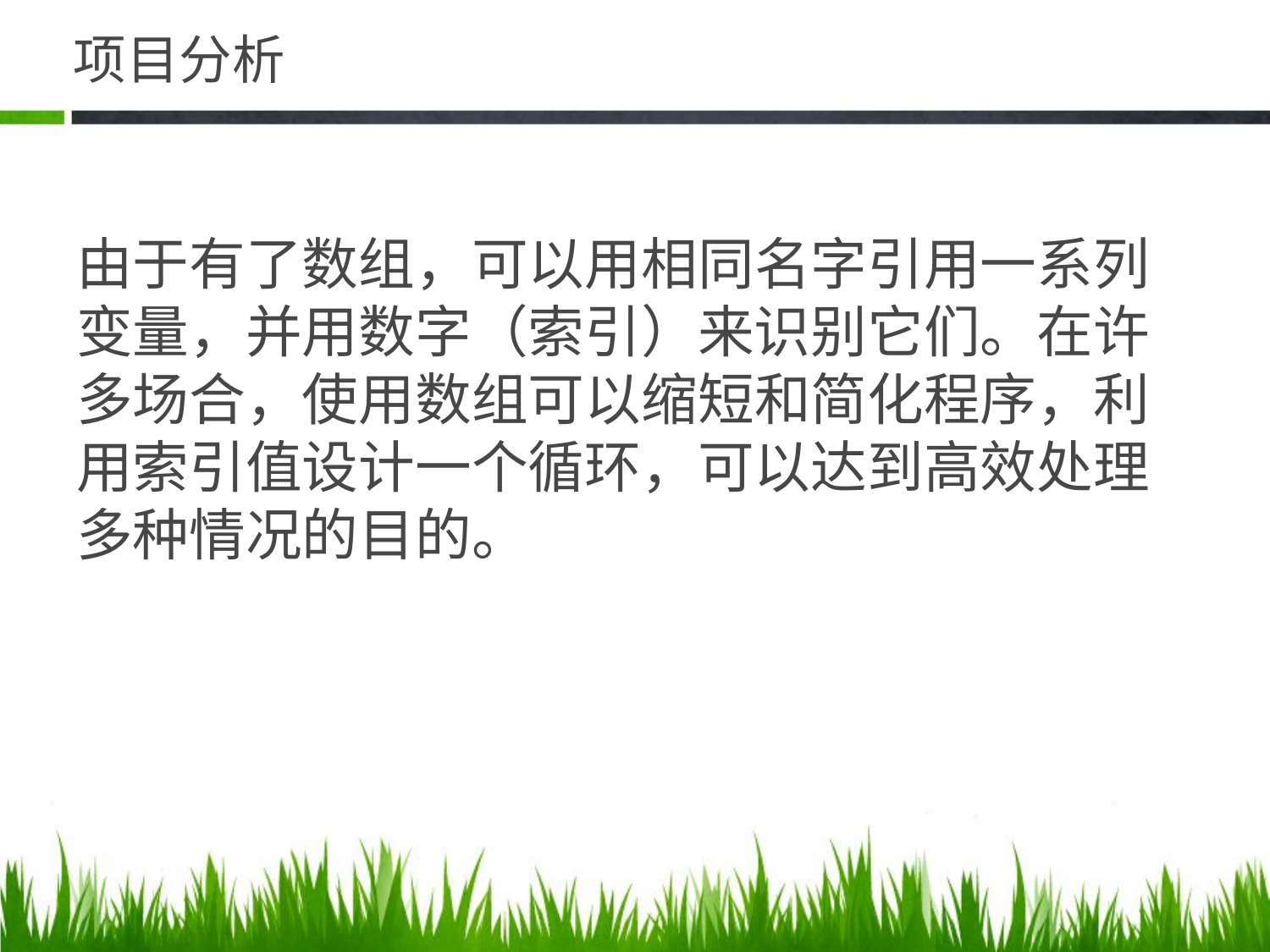

# 项目分析
由于有了数组，可以用相同名字引用一系列变量，并用数字（索引）来识别它们。在许多场合，使用数组可以缩短和简化程序，利用索引值设计一个循环，可以达到高效处理多种情况的目的。